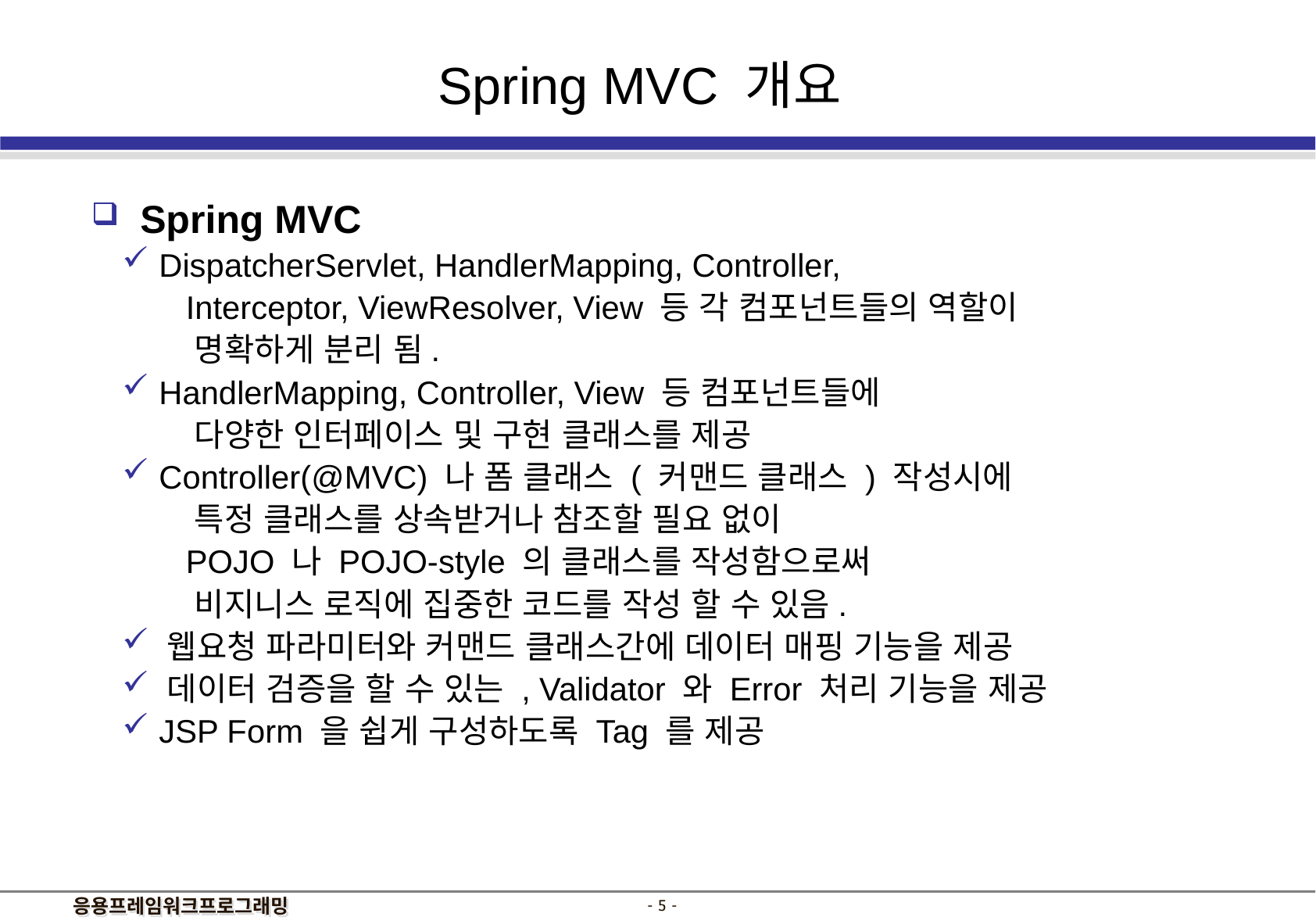

Spring MVC 개요

  Spring MVC
 DispatcherServlet, HandlerMapping, Controller,
    Interceptor, ViewResolver, View 등 각 컴포넌트들의 역할이
    명확하게 분리 됨.
 HandlerMapping, Controller, View 등 컴포넌트들에
    다양한 인터페이스 및 구현 클래스를 제공
 Controller(@MVC) 나 폼 클래스 ( 커맨드 클래스 ) 작성시에
    특정 클래스를 상속받거나 참조할 필요 없이
    POJO 나 POJO-style 의 클래스를 작성함으로써
    비지니스 로직에 집중한 코드를 작성 할 수 있음.
 웹요청 파라미터와 커맨드 클래스간에 데이터 매핑 기능을 제공
 데이터 검증을 할 수 있는 , Validator 와 Error 처리 기능을 제공
 JSP Form 을 쉽게 구성하도록 Tag 를 제공
- 5 -